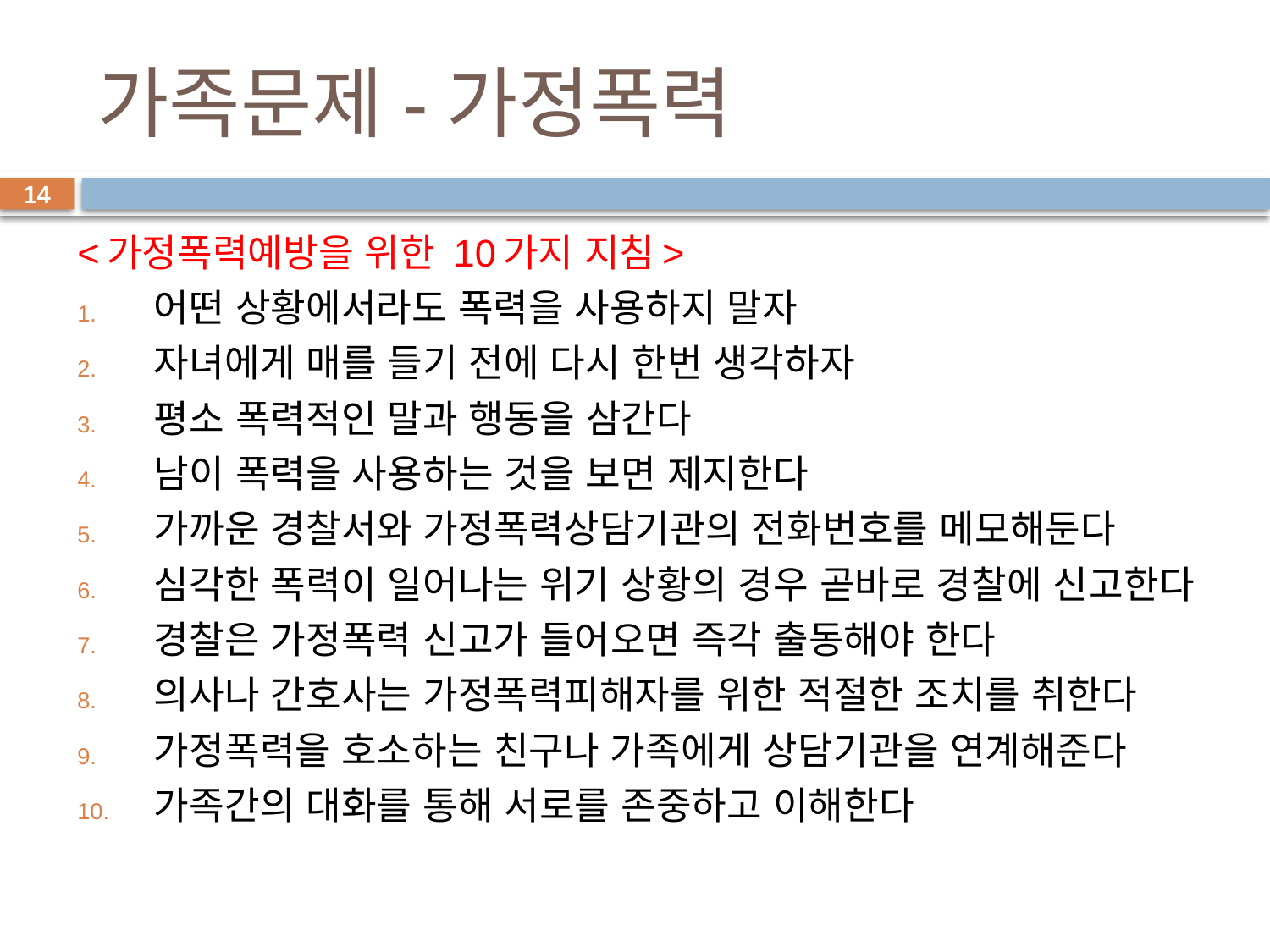

# 가족문제-가정폭력
14
<가정폭력예방을 위한 10가지 지침>
어떤 상황에서라도 폭력을 사용하지 말자
자녀에게 매를 들기 전에 다시 한번 생각하자
평소 폭력적인 말과 행동을 삼간다
남이 폭력을 사용하는 것을 보면 제지한다
가까운 경찰서와 가정폭력상담기관의 전화번호를 메모해둔다
심각한 폭력이 일어나는 위기 상황의 경우 곧바로 경찰에 신고한다
경찰은 가정폭력 신고가 들어오면 즉각 출동해야 한다
의사나 간호사는 가정폭력피해자를 위한 적절한 조치를 취한다
가정폭력을 호소하는 친구나 가족에게 상담기관을 연계해준다
가족간의 대화를 통해 서로를 존중하고 이해한다